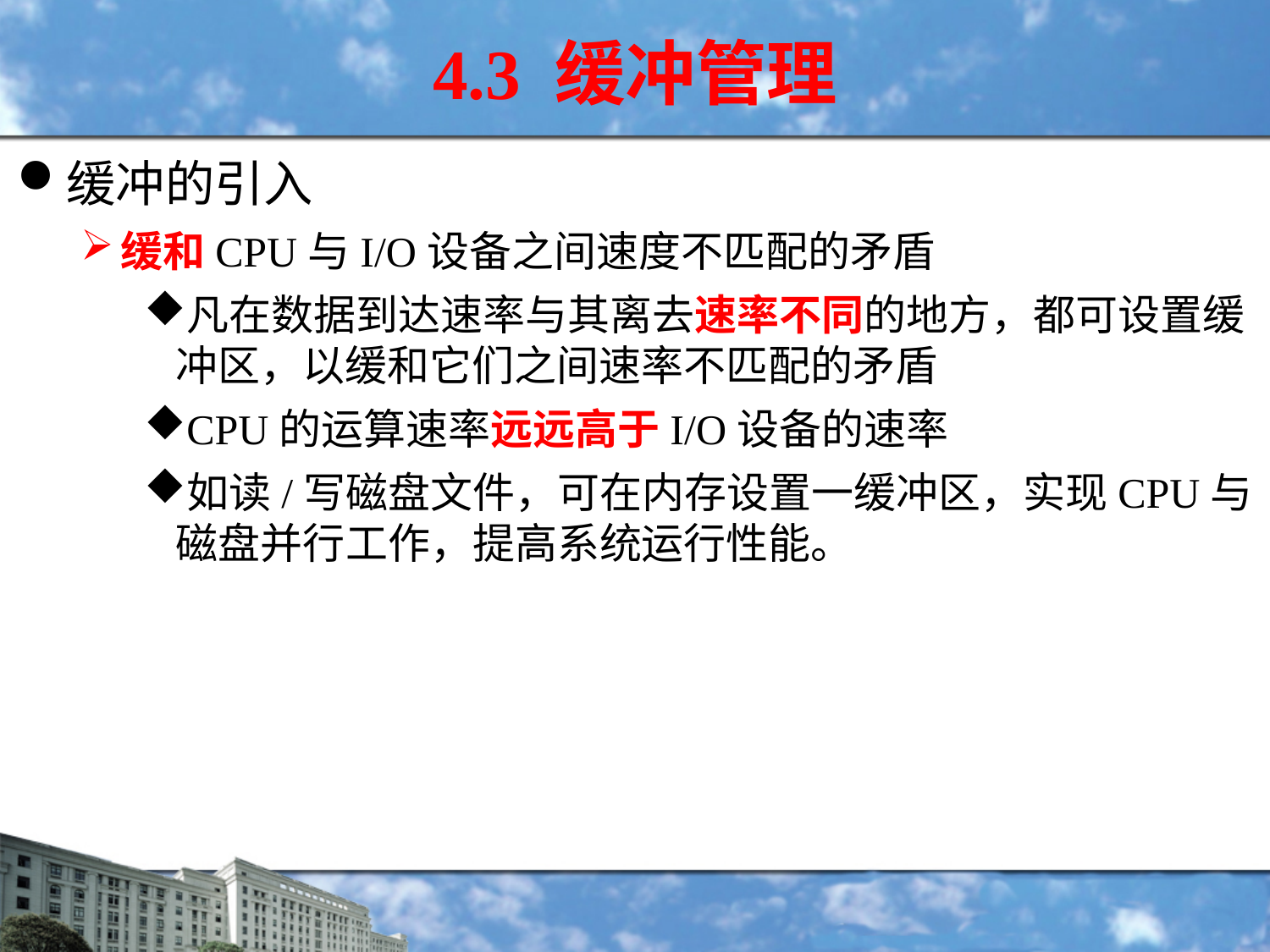

4.3 缓冲管理
缓冲的引入
缓和CPU与I/O设备之间速度不匹配的矛盾
凡在数据到达速率与其离去速率不同的地方，都可设置缓冲区，以缓和它们之间速率不匹配的矛盾
CPU的运算速率远远高于I/O设备的速率
如读/写磁盘文件，可在内存设置一缓冲区，实现CPU与磁盘并行工作，提高系统运行性能。